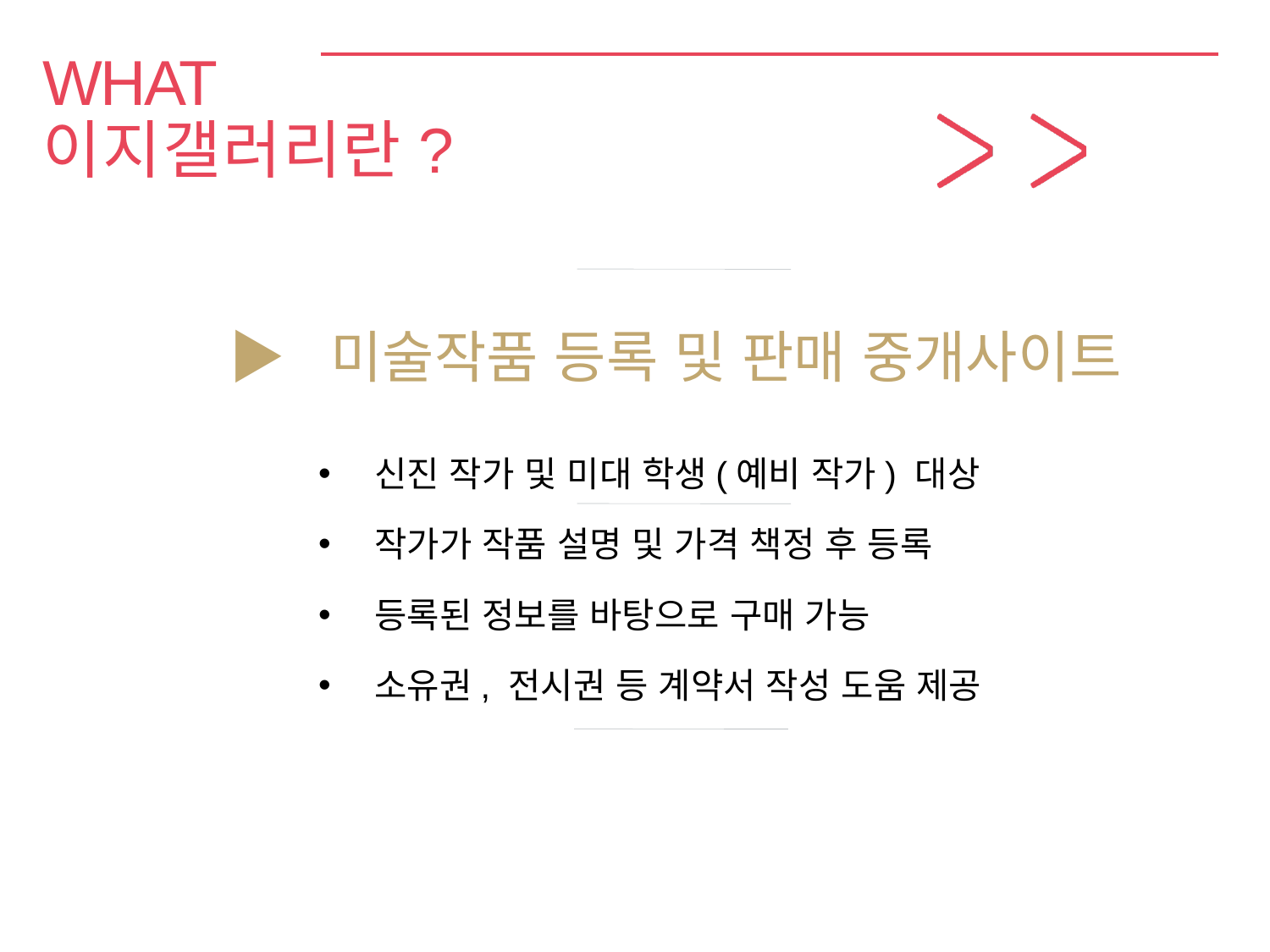

# WHAT 이지갤러리란?
▶  미술작품 등록 및 판매 중개사이트
신진 작가 및 미대 학생(예비 작가) 대상
작가가 작품 설명 및 가격 책정 후 등록
등록된 정보를 바탕으로 구매 가능
소유권, 전시권 등 계약서 작성 도움 제공